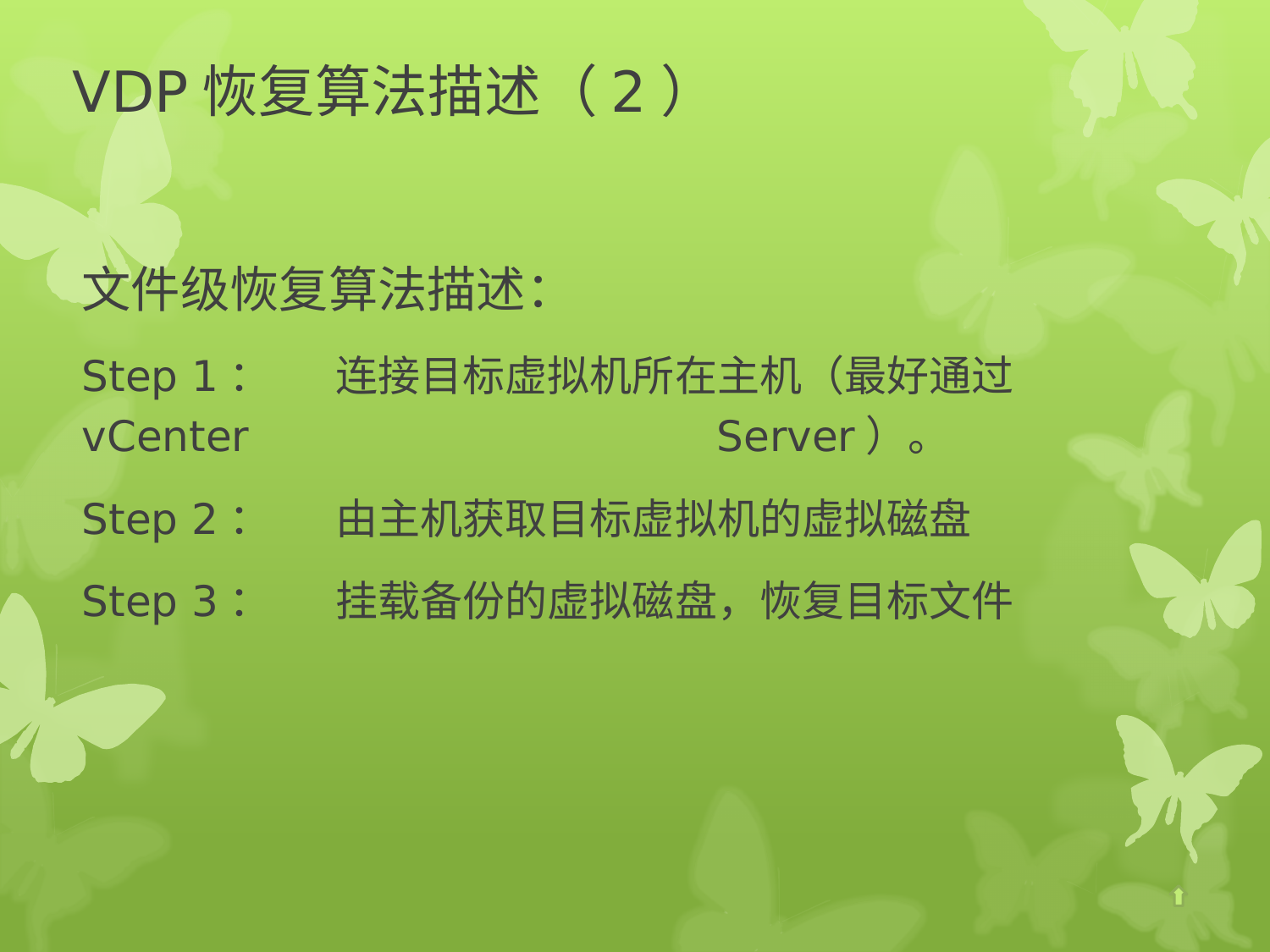

# VDP恢复算法描述（2）
文件级恢复算法描述：
Step 1：	连接目标虚拟机所在主机（最好通过vCenter 				Server）。
Step 2：	由主机获取目标虚拟机的虚拟磁盘
Step 3：	挂载备份的虚拟磁盘，恢复目标文件